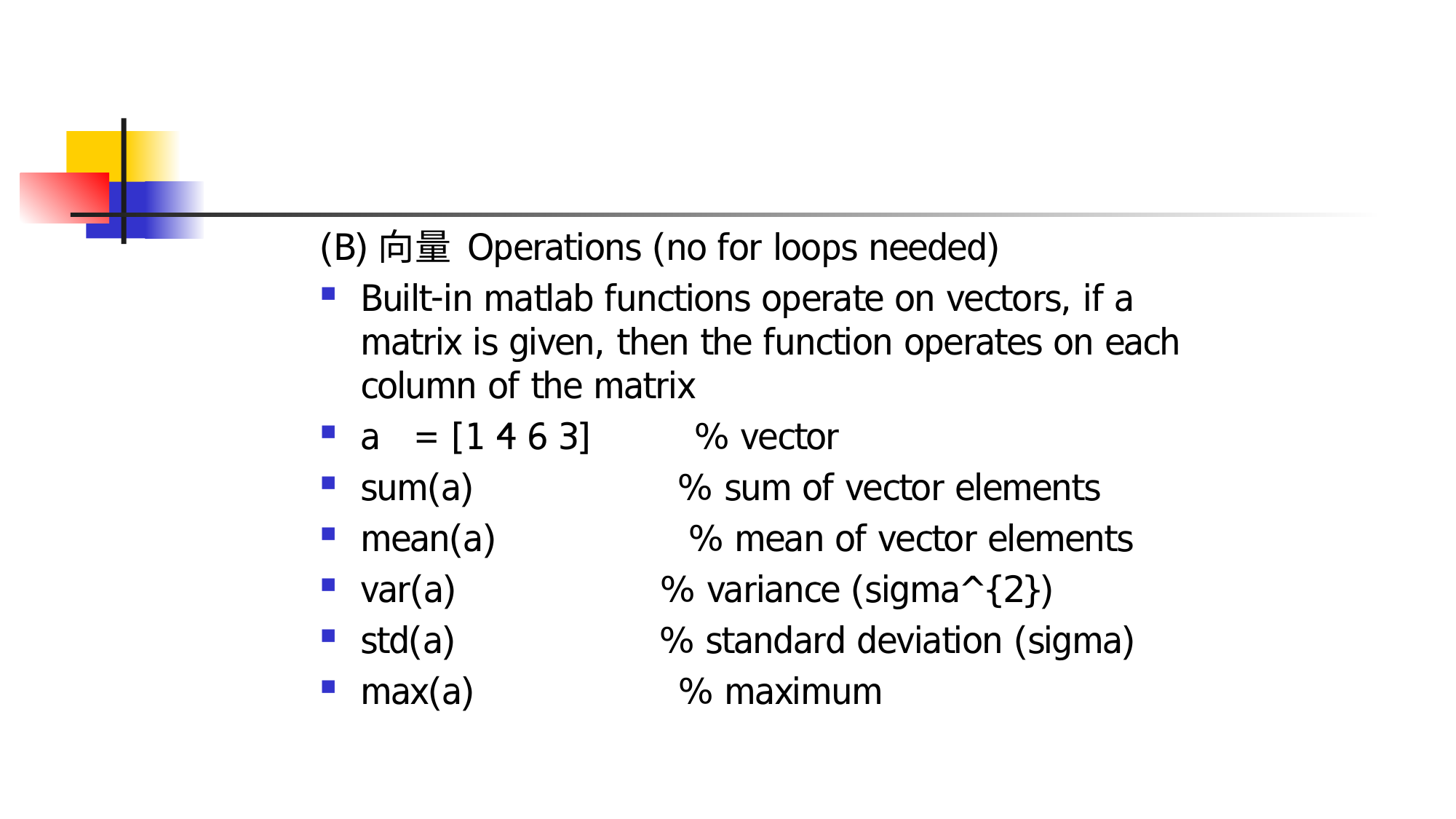

#
(B)向量 Operations (no for loops needed)
Built-in matlab functions operate on vectors, if a matrix is given, then the function operates on each column of the matrix
a   = [1 4 6 3]         % vector
sum(a)                  % sum of vector elements
mean(a)                 % mean of vector elements
var(a)                  % variance (sigma^{2})
std(a)                  % standard deviation (sigma)
max(a)                  % maximum